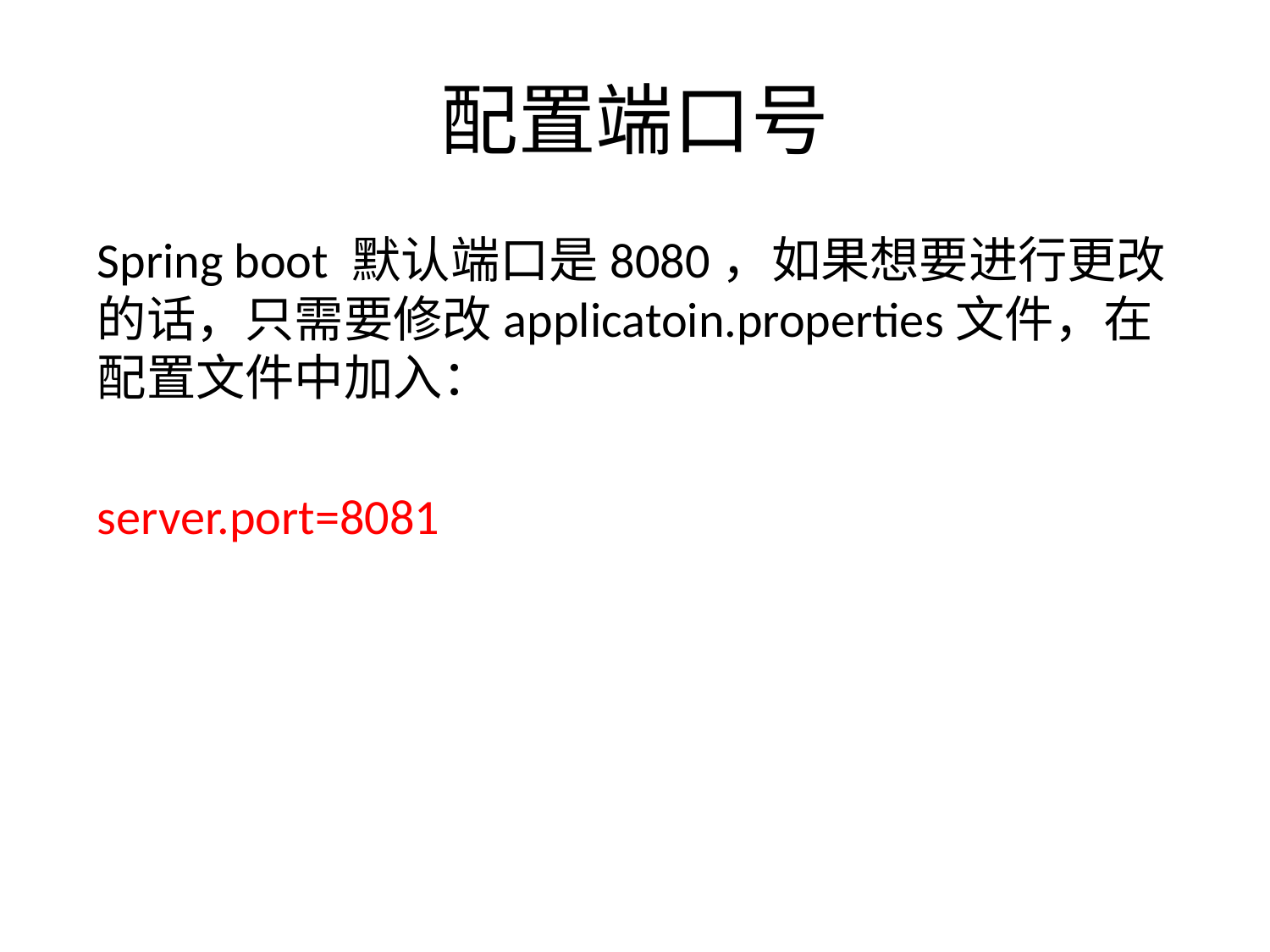

# 配置端口号
Spring boot 默认端口是8080，如果想要进行更改的话，只需要修改applicatoin.properties文件，在配置文件中加入：

server.port=8081